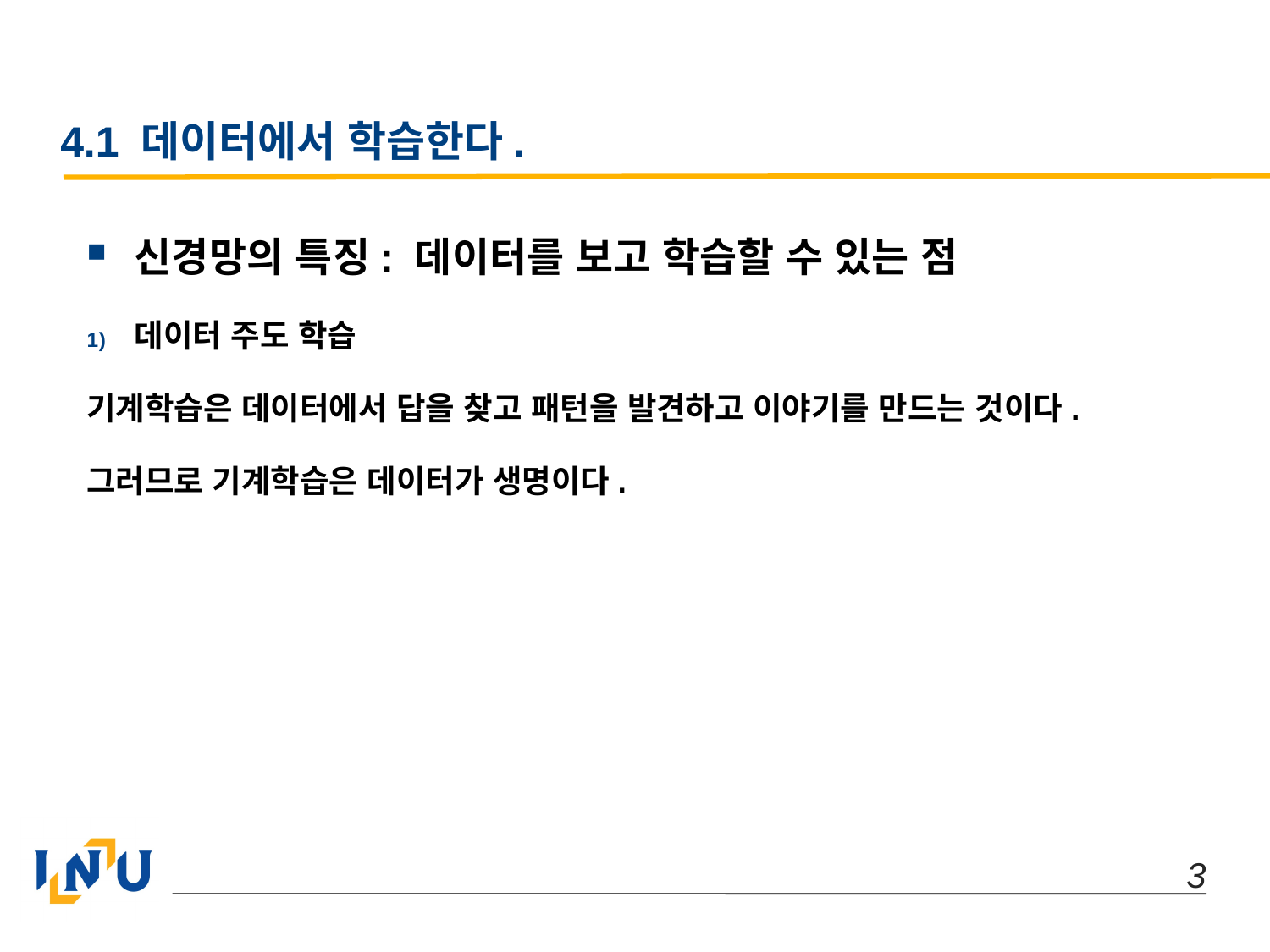

# 4.1 데이터에서 학습한다.
신경망의 특징: 데이터를 보고 학습할 수 있는 점
데이터 주도 학습
기계학습은 데이터에서 답을 찾고 패턴을 발견하고 이야기를 만드는 것이다.
그러므로 기계학습은 데이터가 생명이다.
 3